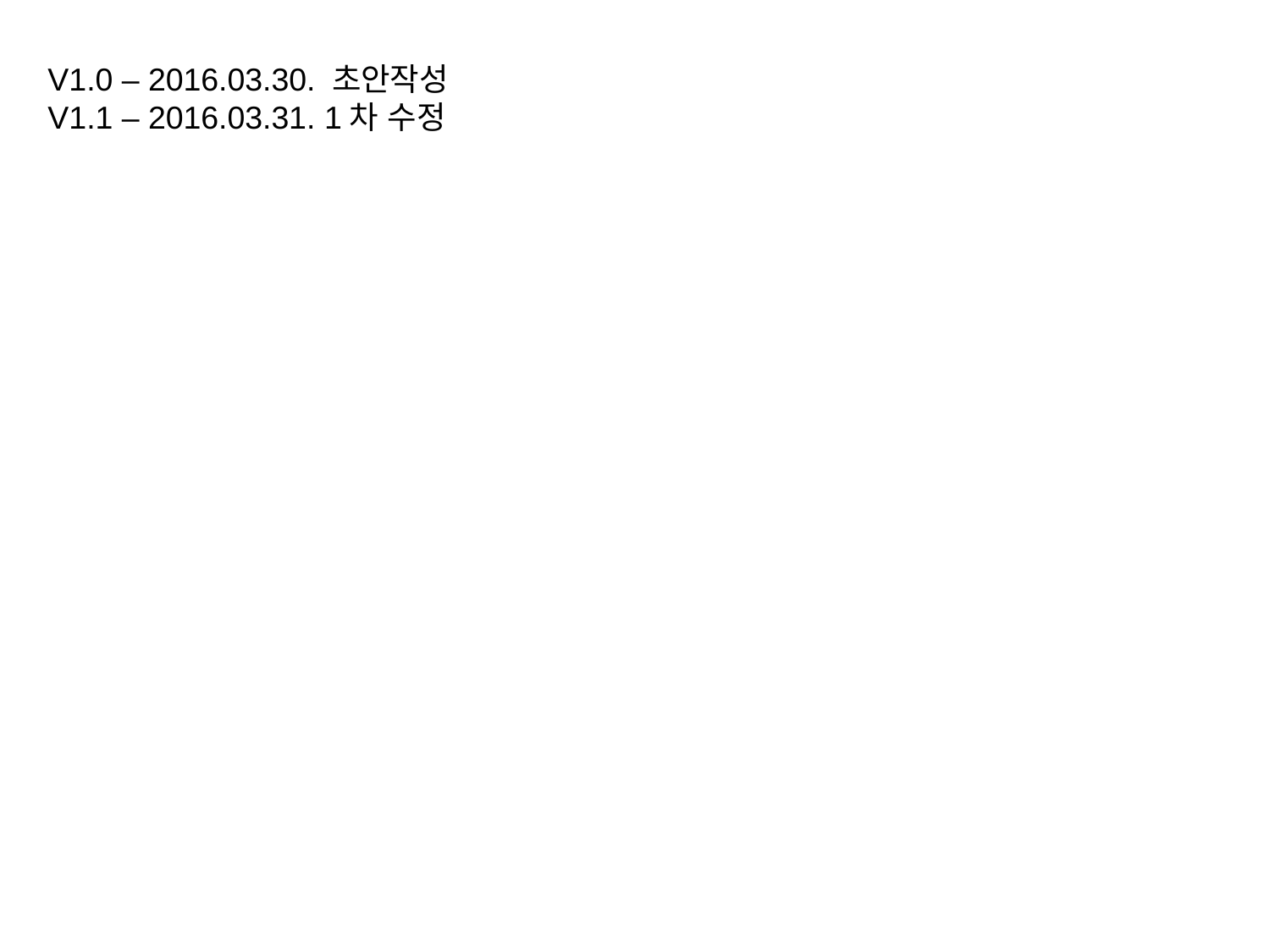

V1.0 – 2016.03.30. 초안작성
V1.1 – 2016.03.31. 1차 수정